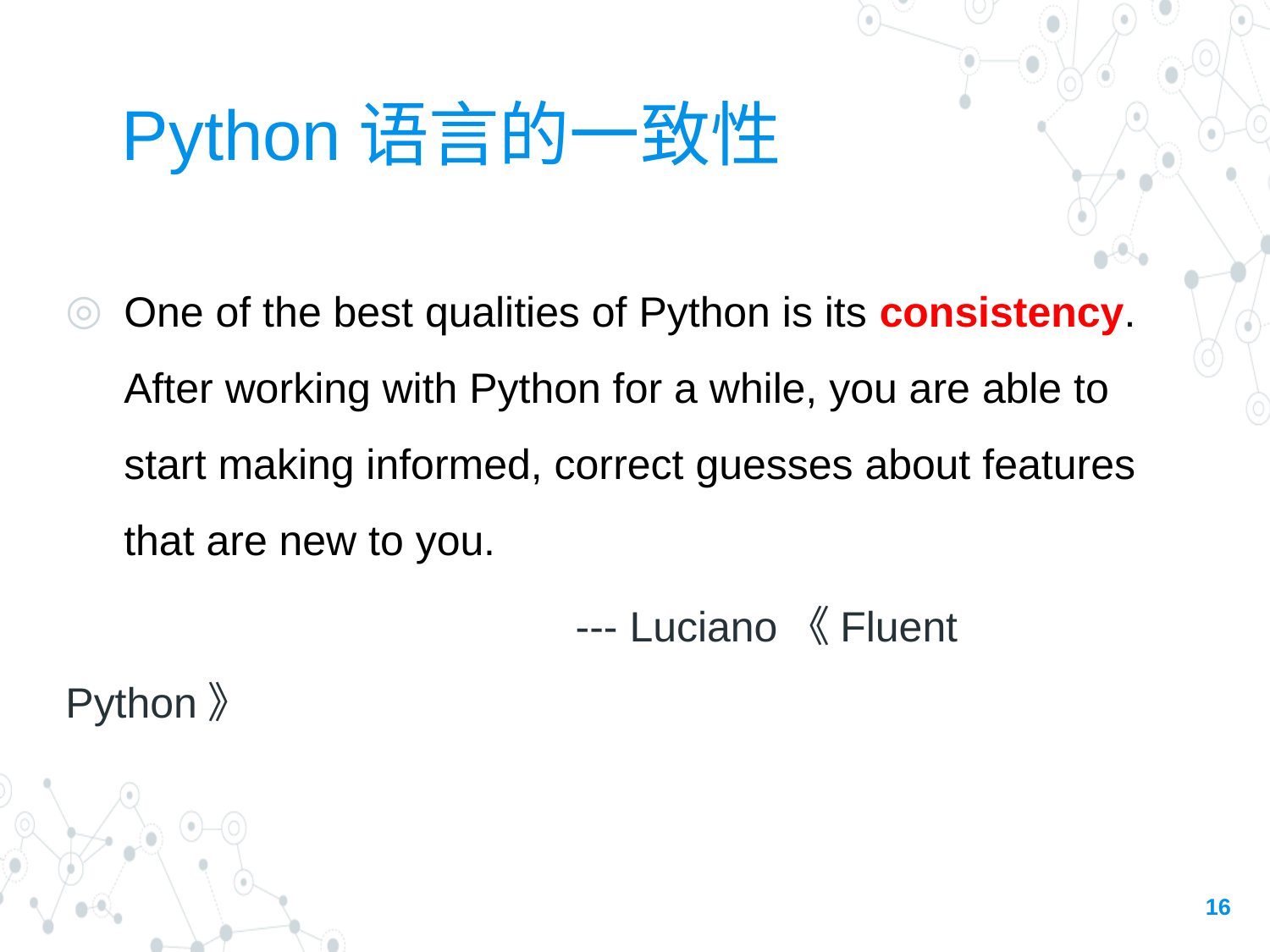

# Python语言的一致性
One of the best qualities of Python is its consistency. After working with Python for a while, you are able to start making informed, correct guesses about features that are new to you.
                                           --- Luciano《Fluent Python》
16